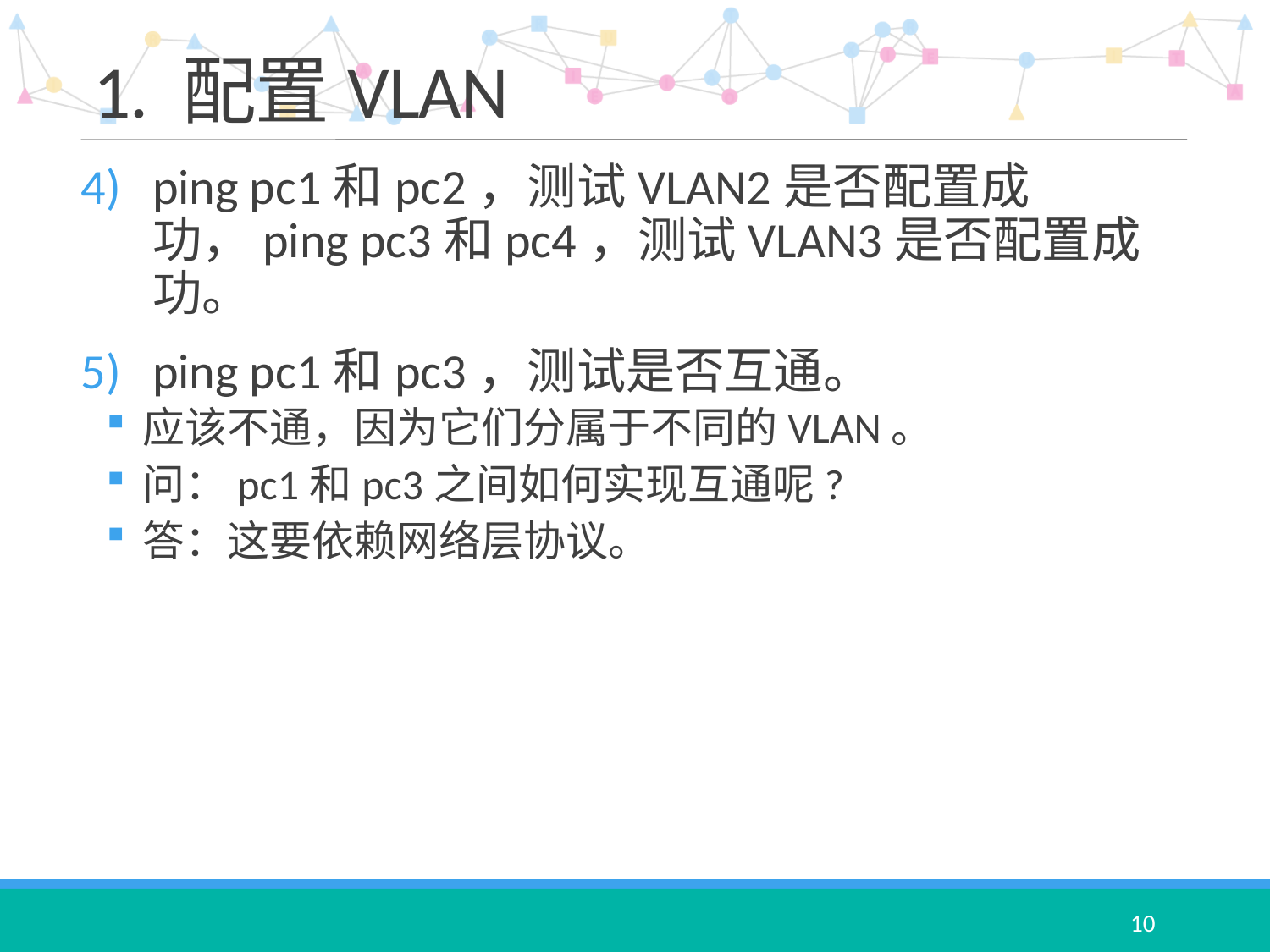

# 1. 配置VLAN
ping pc1和pc2，测试VLAN2是否配置成功，ping pc3和pc4，测试VLAN3是否配置成功。
ping pc1和pc3，测试是否互通。
应该不通，因为它们分属于不同的VLAN。
问：pc1和pc3之间如何实现互通呢?
答：这要依赖网络层协议。

10